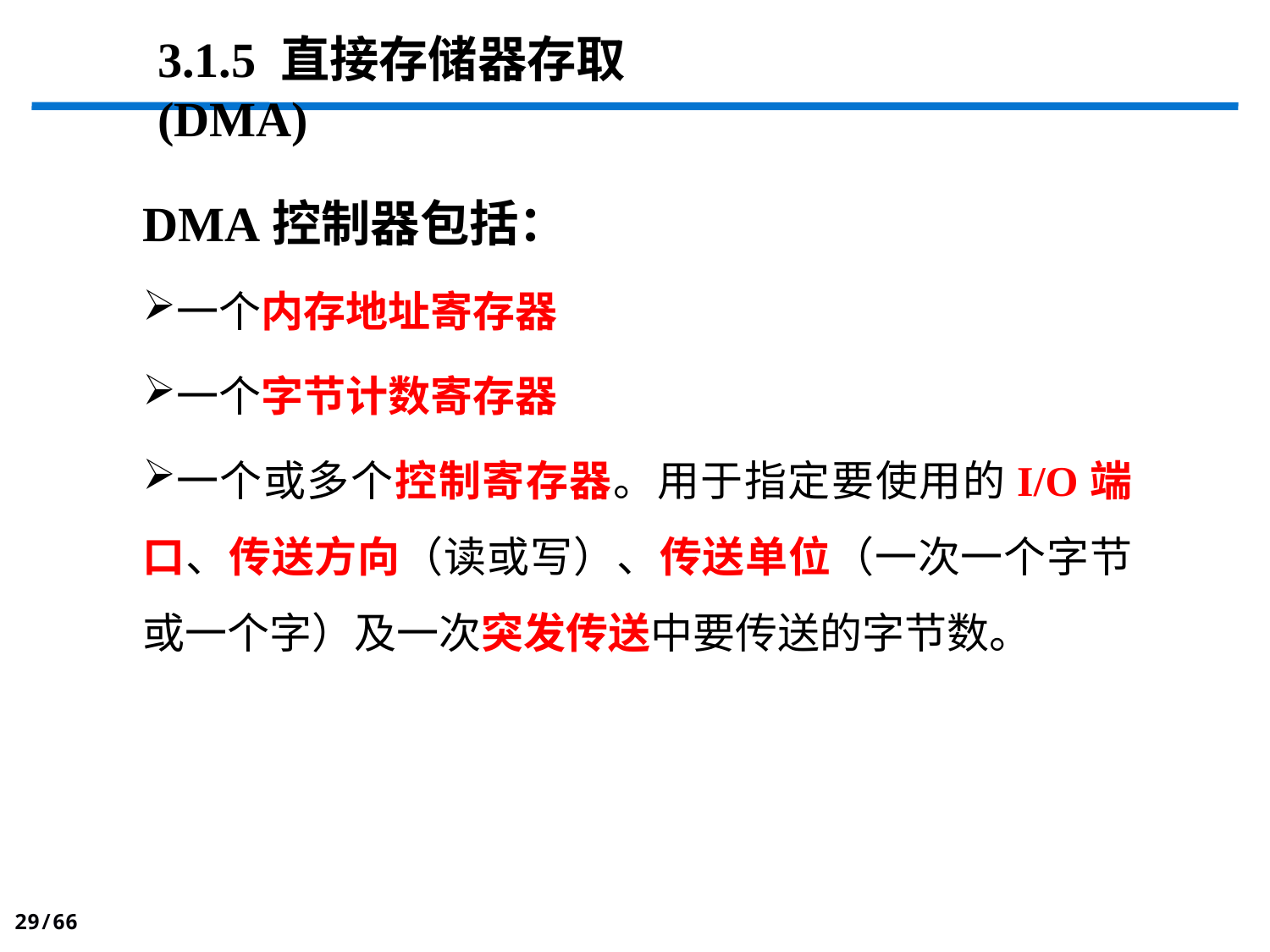

3.1.5 直接存储器存取(DMA)
DMA控制器包括：
一个内存地址寄存器
一个字节计数寄存器
一个或多个控制寄存器。用于指定要使用的I/O端口、传送方向（读或写）、传送单位（一次一个字节或一个字）及一次突发传送中要传送的字节数。